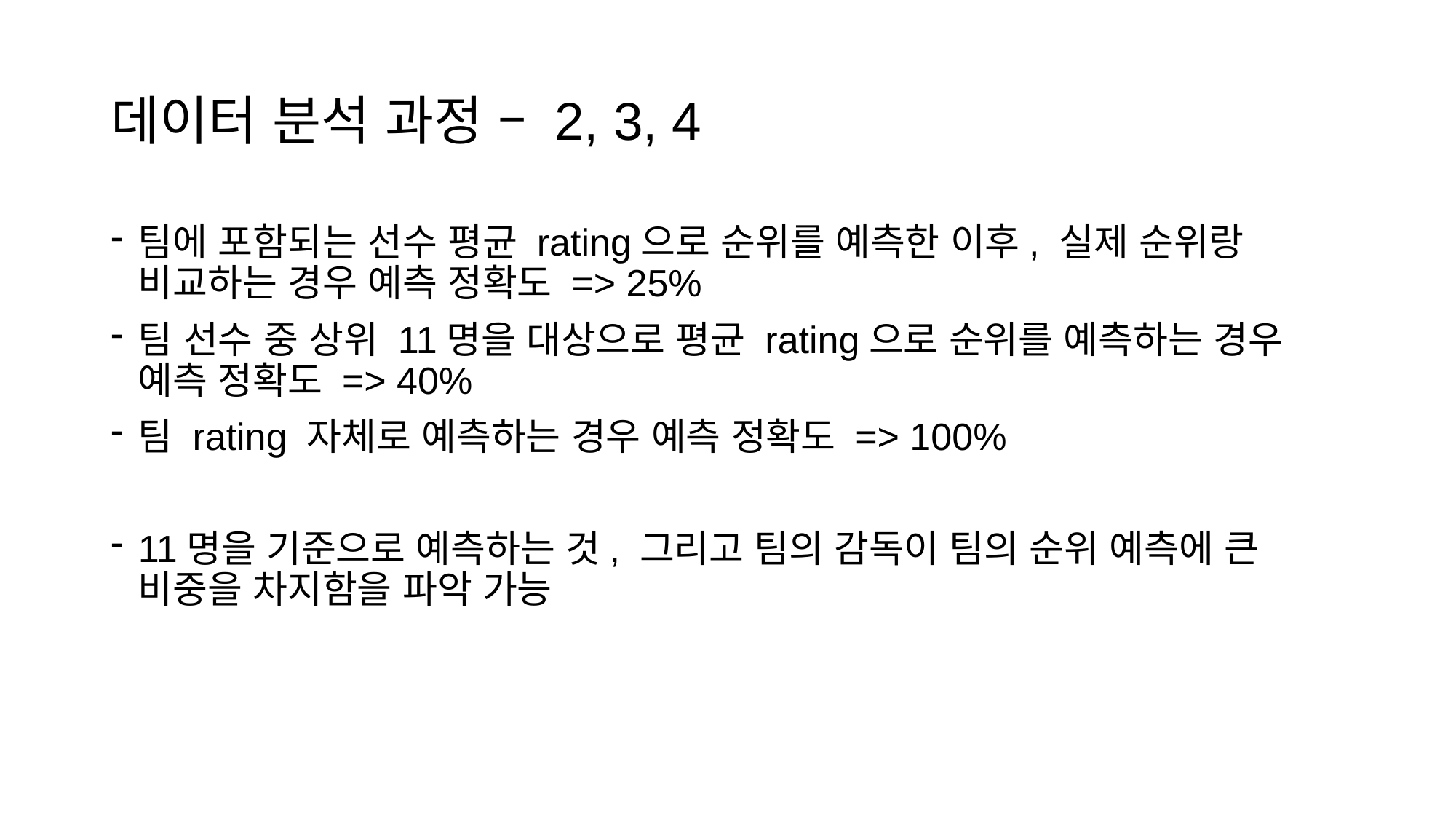

# 데이터 분석 과정 – 2, 3, 4
팀에 포함되는 선수 평균 rating으로 순위를 예측한 이후, 실제 순위랑 비교하는 경우 예측 정확도 => 25%
팀 선수 중 상위 11명을 대상으로 평균 rating으로 순위를 예측하는 경우 예측 정확도 => 40%
팀 rating 자체로 예측하는 경우 예측 정확도 => 100%

11명을 기준으로 예측하는 것, 그리고 팀의 감독이 팀의 순위 예측에 큰 비중을 차지함을 파악 가능